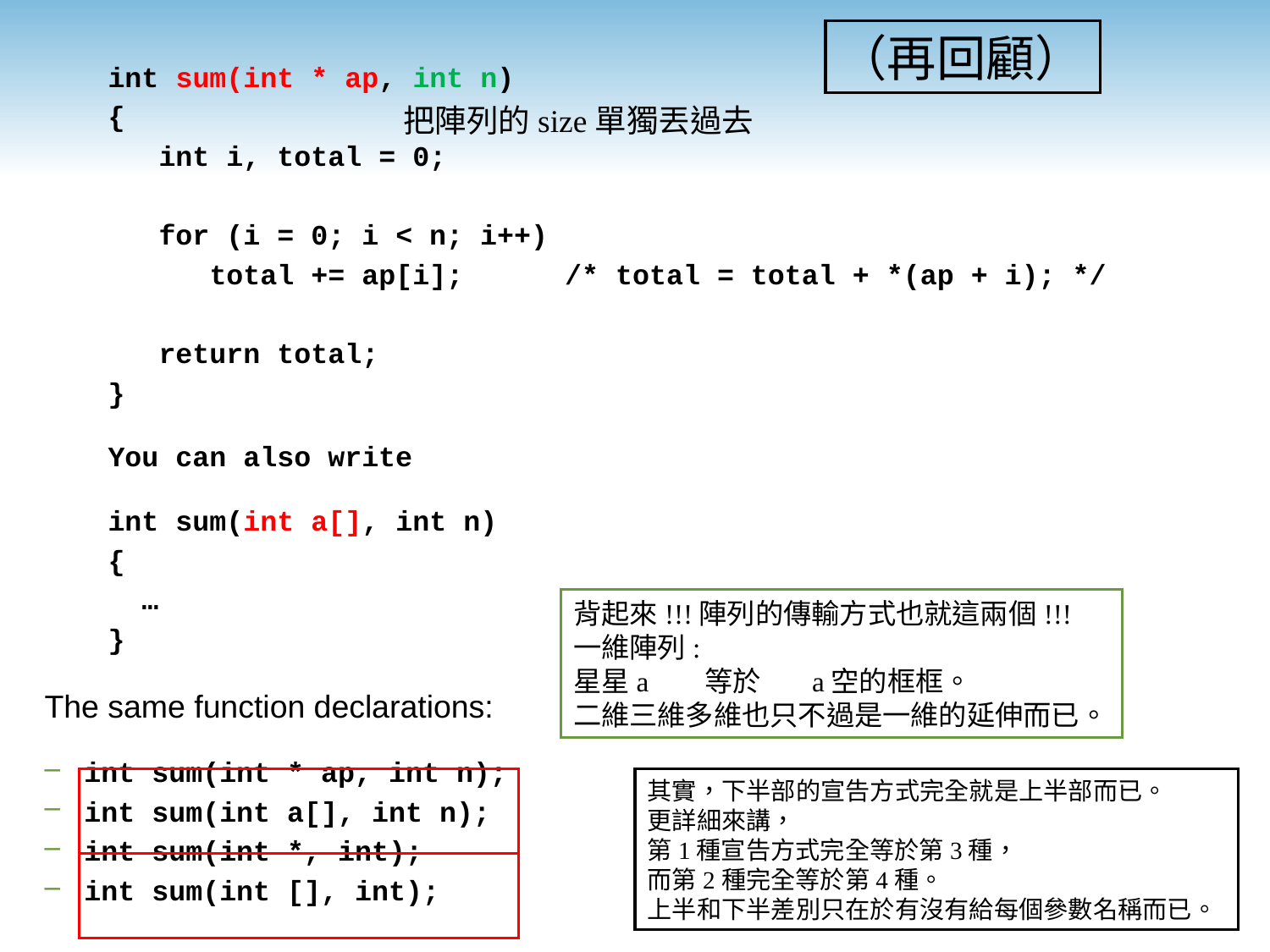

（再回顧）
int sum(int * ap, int n)
{
   int i, total = 0;

   for (i = 0; i < n; i++)
      total += ap[i];      /* total = total + *(ap + i); */

   return total;
}

You can also write

int sum(int a[], int n)
{
  …
}

The same function declarations:

int sum(int * ap, int n);
int sum(int a[], int n);
int sum(int *, int);
int sum(int [], int);

把陣列的size單獨丟過去
背起來!!!陣列的傳輸方式也就這兩個!!!
一維陣列:
星星a       等於       a空的框框。
二維三維多維也只不過是一維的延伸而已。

其實，下半部的宣告方式完全就是上半部而已。
更詳細來講，
第1種宣告方式完全等於第3種，
而第2種完全等於第4種。
上半和下半差別只在於有沒有給每個參數名稱而已。